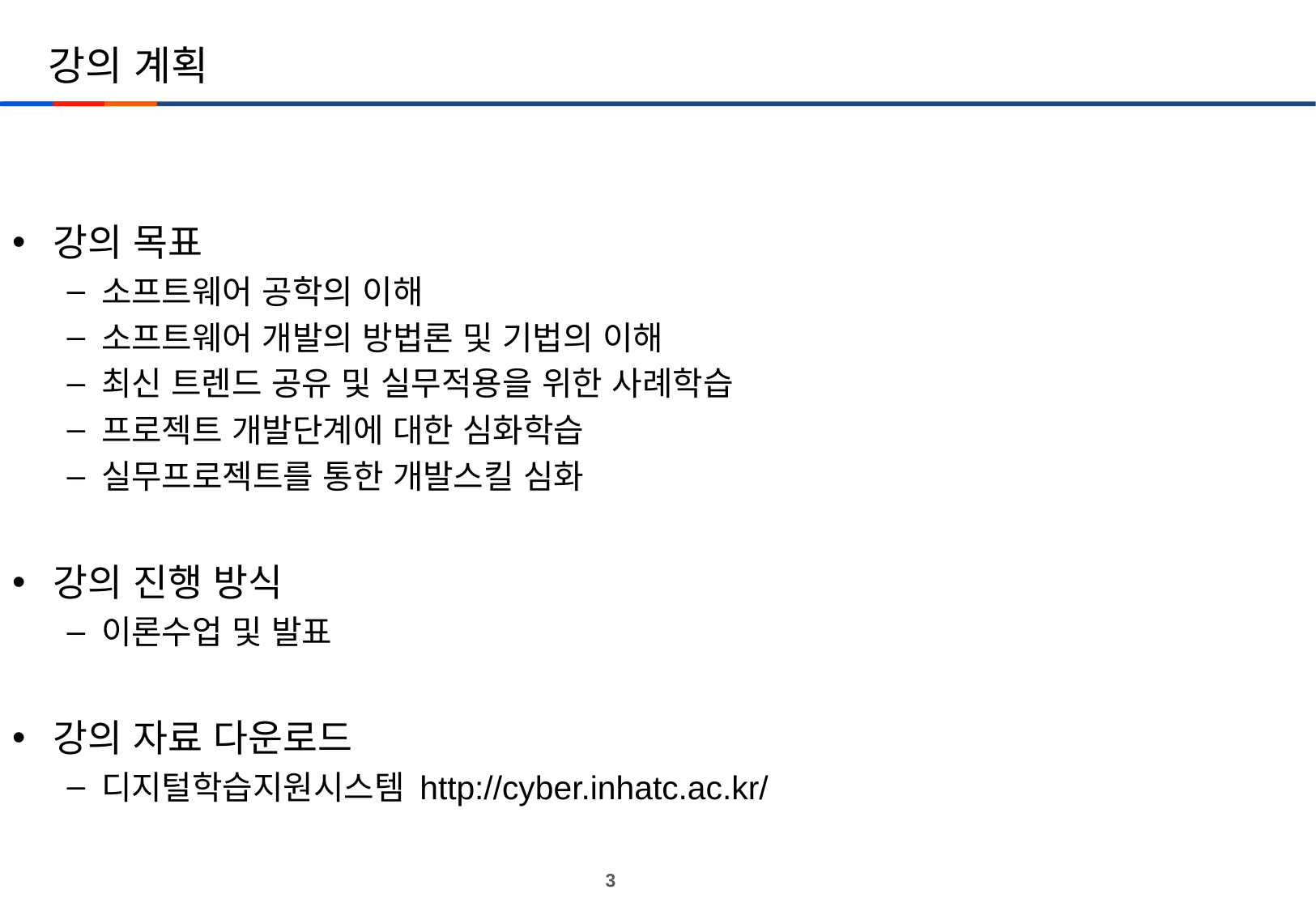

# 강의 계획
강의 목표
소프트웨어 공학의 이해
소프트웨어 개발의 방법론 및 기법의 이해
최신 트렌드 공유 및 실무적용을 위한 사례학습
프로젝트 개발단계에 대한 심화학습
실무프로젝트를 통한 개발스킬 심화

강의 진행 방식
이론수업 및 발표

강의 자료 다운로드
디지털학습지원시스템 http://cyber.inhatc.ac.kr/